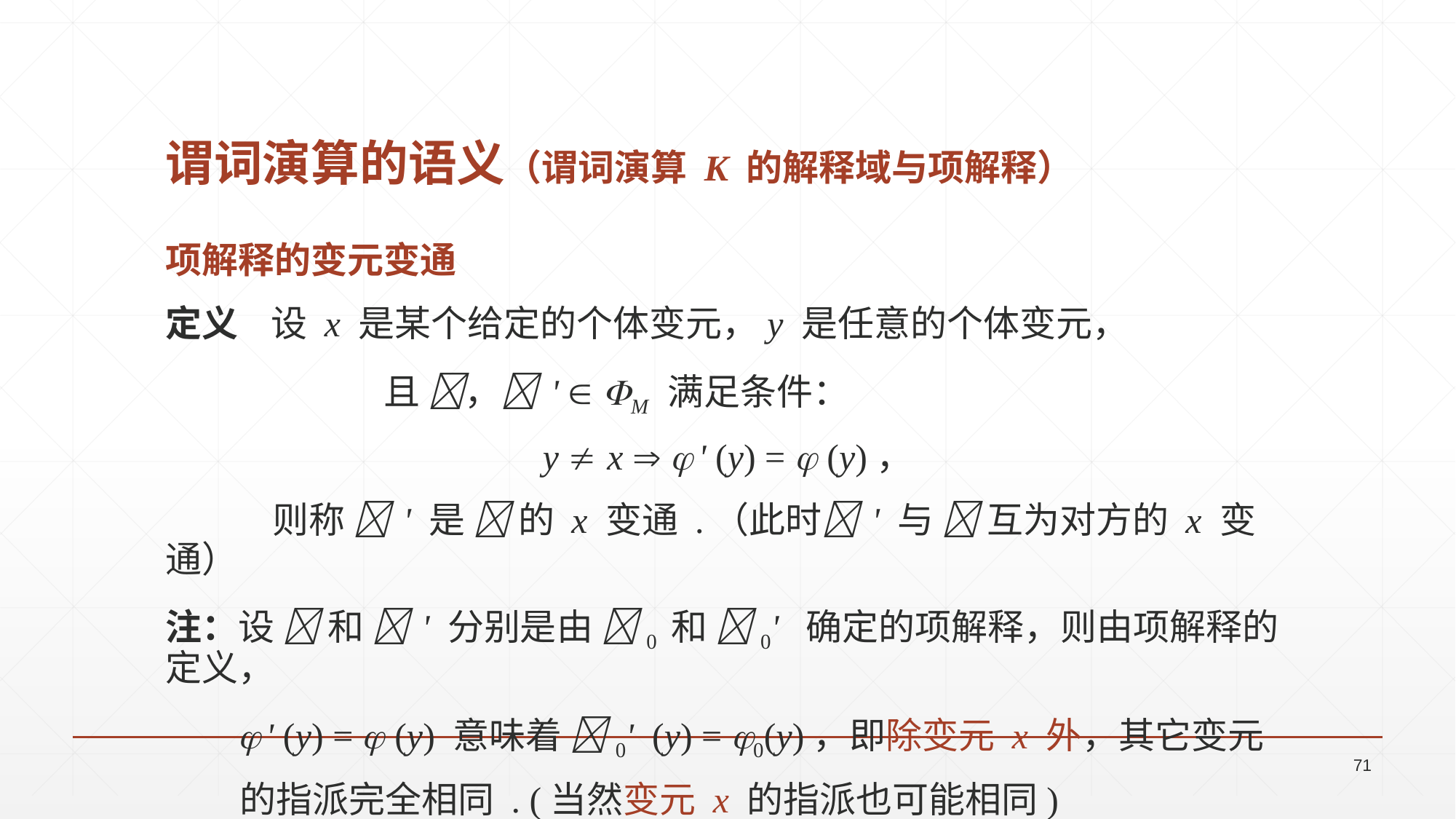

# 谓词演算的语义（谓词演算 K 的解释域与项解释）
项解释的变元变通
定义    设 x 是某个给定的个体变元，y 是任意的个体变元，
		且 ϕ，ϕ ʹ ∈ ΦM  满足条件：
y ≠ x ⇒ ϕ ʹ (y) = ϕ (y)，
            则称 ϕ ʹ 是 ϕ 的 x 变通 .（此时ϕ ʹ 与 ϕ 互为对方的 x 变通）
注：设 ϕ 和 ϕ ʹ 分别是由 ϕ0 和 ϕ0ʹ  确定的项解释，则由项解释的定义，
        ϕ ʹ (y) = ϕ (y) 意味着 ϕ0ʹ  (y) = ϕ0(y)，即除变元 x 外，其它变元
        的指派完全相同 . (当然变元 x 的指派也可能相同)
71